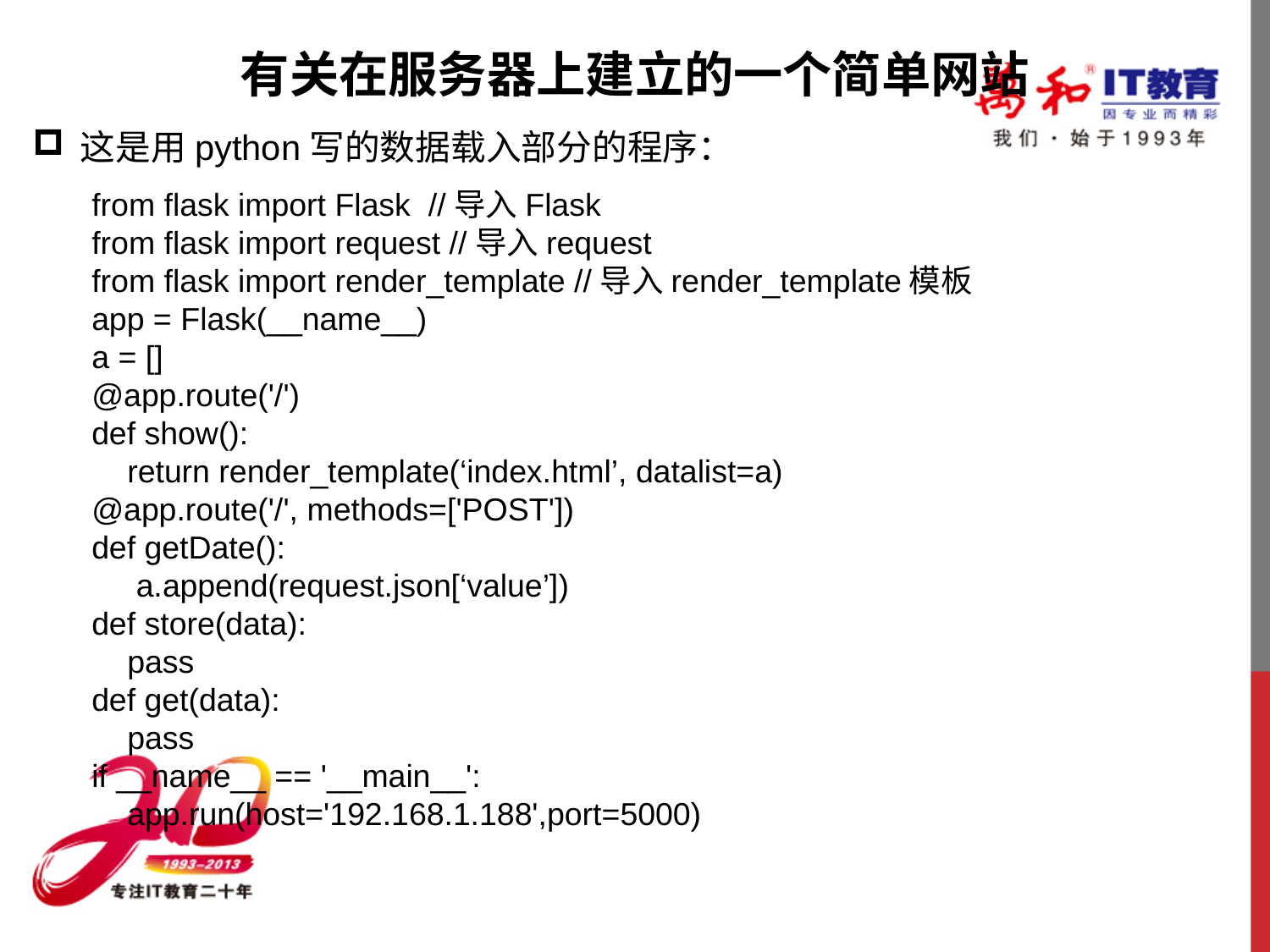

# 有关在服务器上建立的一个简单网站
这是用python写的数据载入部分的程序：
from flask import Flask  //导入Flask
from flask import request //导入request
from flask import render_template //导入render_template模板
app = Flask(__name__)
a = []
@app.route('/')
def show():
    return render_template(‘index.html’, datalist=a)
@app.route('/', methods=['POST'])
def getDate():
     a.append(request.json[‘value’])
def store(data):
    pass
def get(data):
    pass
if __name__ == '__main__':
    app.run(host='192.168.1.188',port=5000)